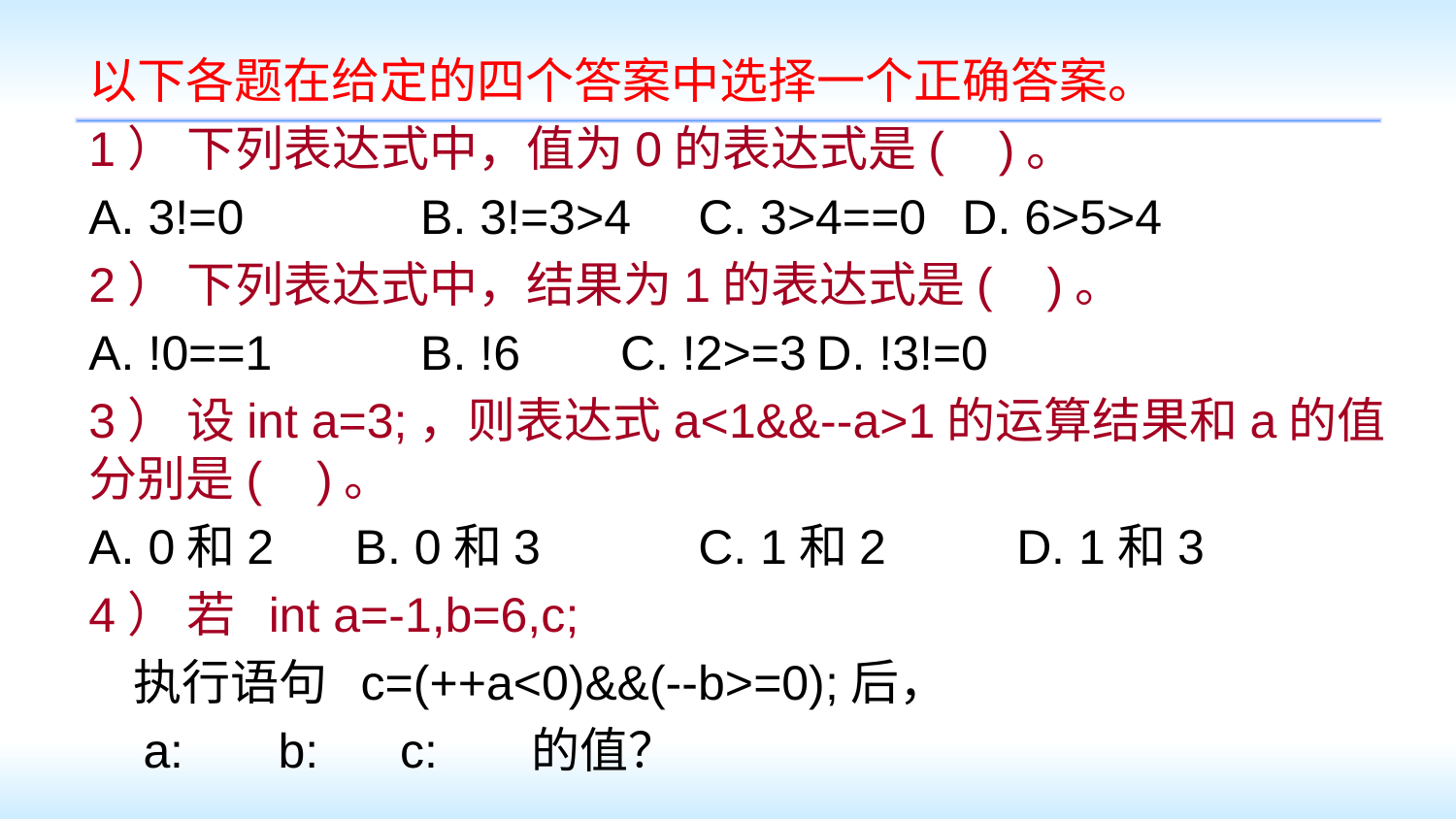

以下各题在给定的四个答案中选择一个正确答案。
1） 下列表达式中，值为0的表达式是(    )。
A. 3!=0	   B. 3!=3>4	  C. 3>4==0	D. 6>5>4
2） 下列表达式中，结果为1的表达式是(    )。
A. !0==1	   B. !6	       C. !2>=3	D. !3!=0
3） 设int a=3;，则表达式a<1&&--a>1的运算结果和a的值分别是(    )。
A. 0和2      B. 0和3	  C. 1和2	    D. 1和3
4） 若  int a=-1,b=6,c;
   执行语句  c=(++a<0)&&(--b>=0);后，
    a:       b:      c:      的值？